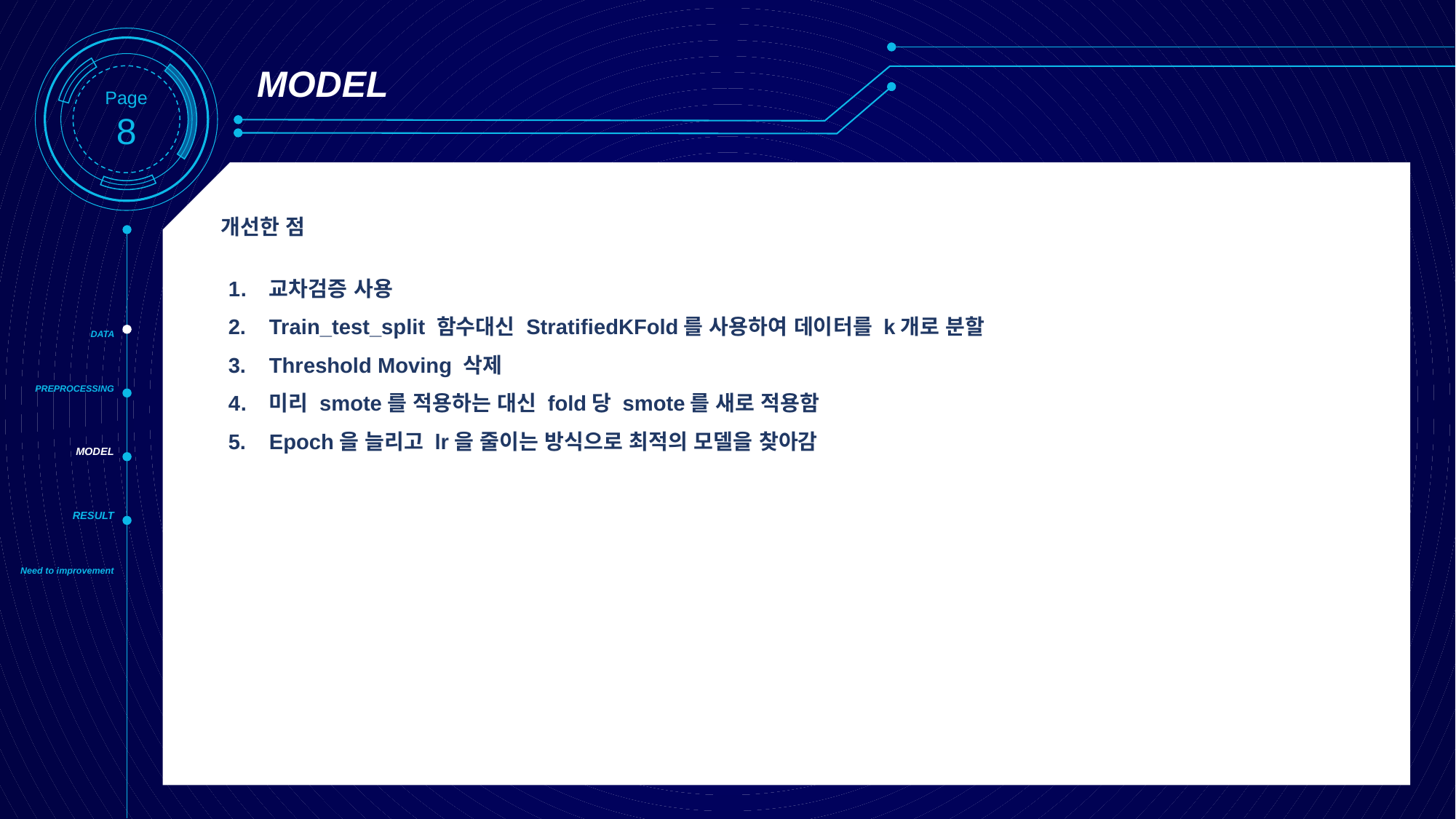

Page8
MODEL

개선한 점
교차검증 사용
Train_test_split 함수대신 StratifiedKFold를 사용하여 데이터를 k개로 분할
Threshold Moving 삭제
미리 smote를 적용하는 대신 fold당 smote를 새로 적용함
Epoch을 늘리고 lr을 줄이는 방식으로 최적의 모델을 찾아감
DATA PREPROCESSING
MODEL
RESULT
Need to improvement